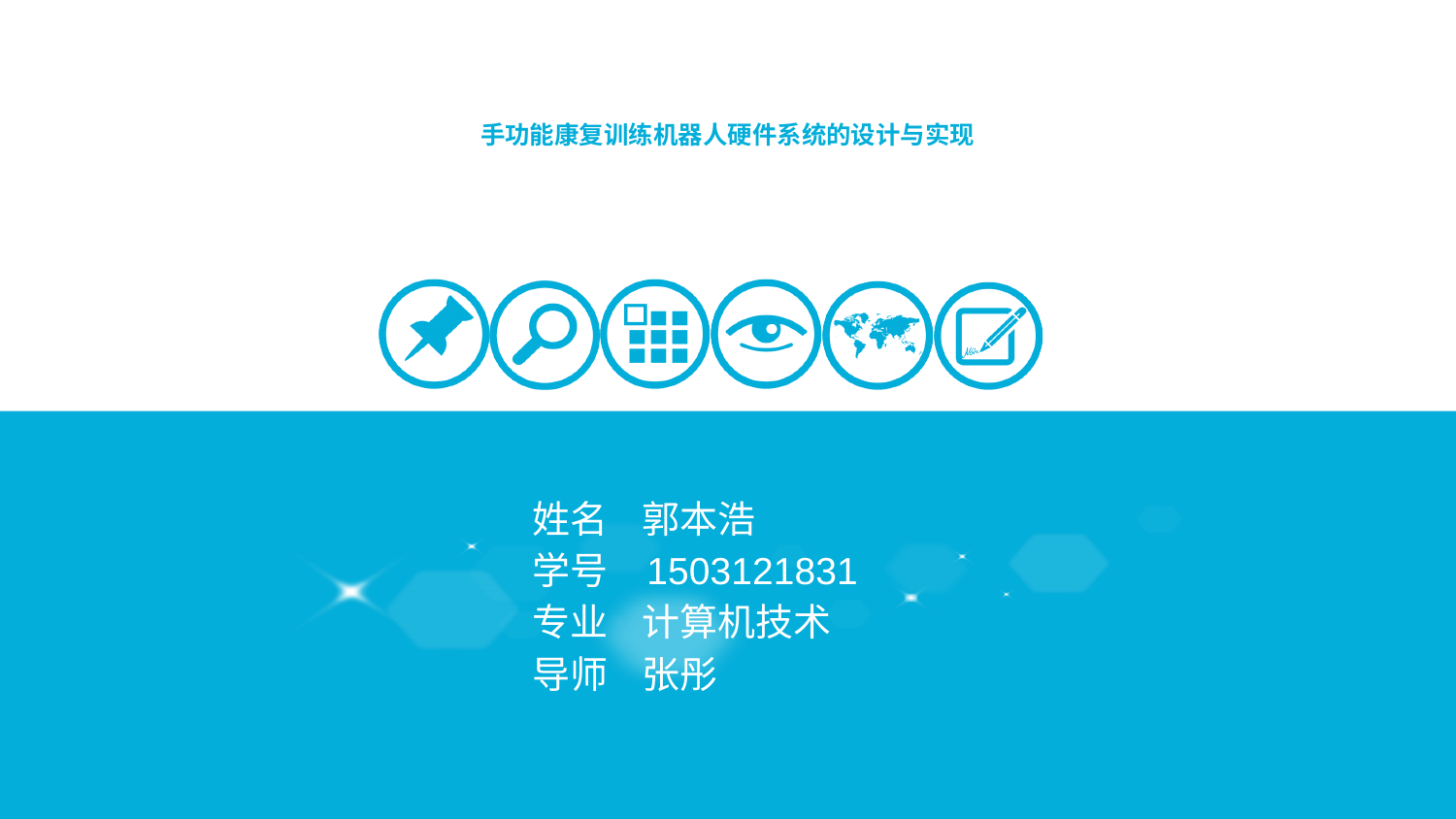

# 手功能康复训练机器人硬件系统的设计与实现
姓名    郭本浩
学号    1503121831
专业    计算机技术
导师    张彤